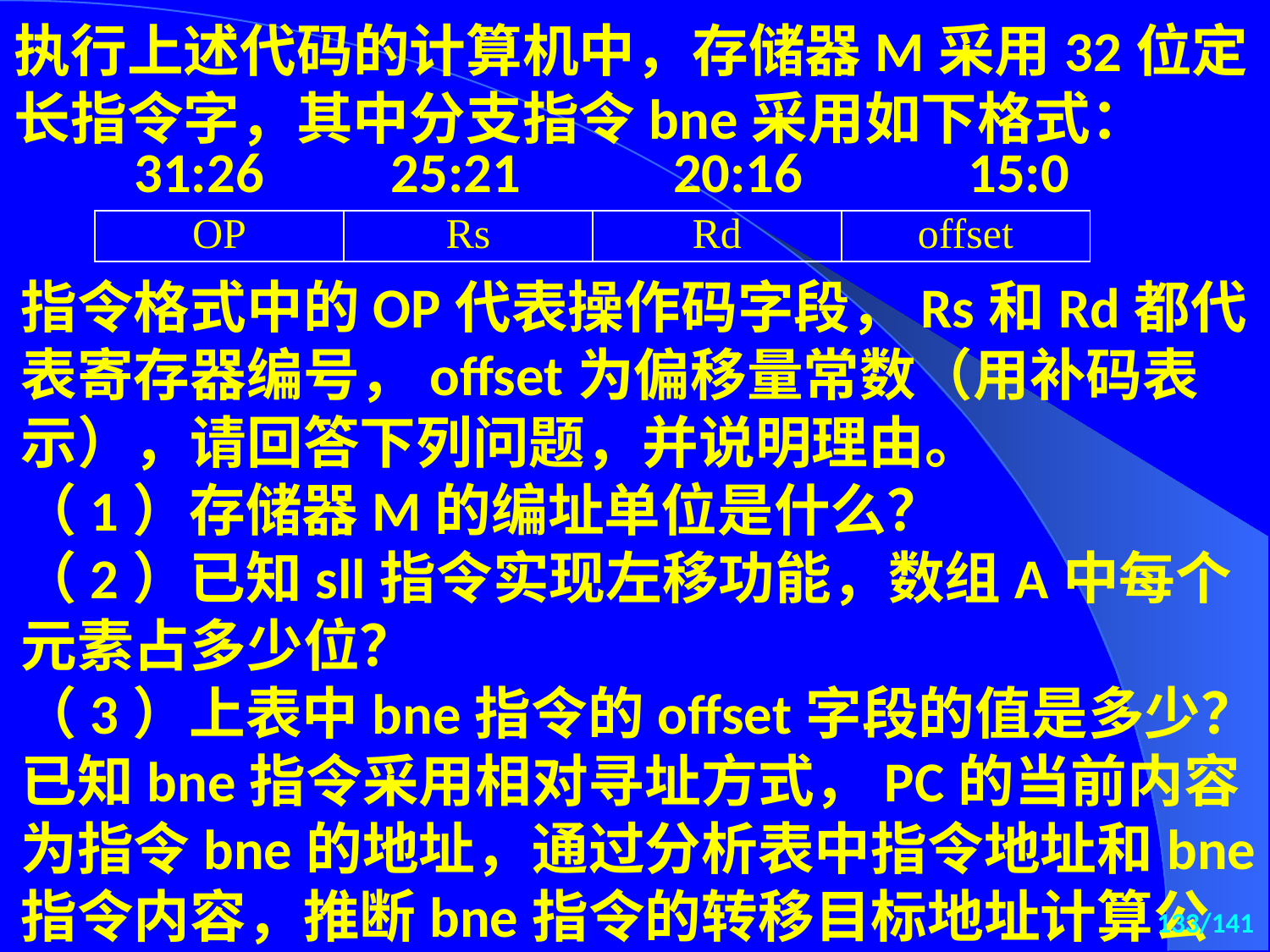

执行上述代码的计算机中，存储器M采用32位定长指令字，其中分支指令bne采用如下格式：
       31:26          25:21            20:16             15:0
| OP | Rs | Rd | offset |
| --- | --- | --- | --- |
指令格式中的OP代表操作码字段，Rs和Rd都代表寄存器编号，offset为偏移量常数（用补码表示），请回答下列问题，并说明理由。
（1）存储器M的编址单位是什么？
（2）已知sll指令实现左移功能，数组A中每个元素占多少位？
（3）上表中bne指令的offset字段的值是多少？已知bne指令采用相对寻址方式，PC的当前内容为指令bne的地址，通过分析表中指令地址和bne指令内容，推断bne指令的转移目标地址计算公式。
133/141